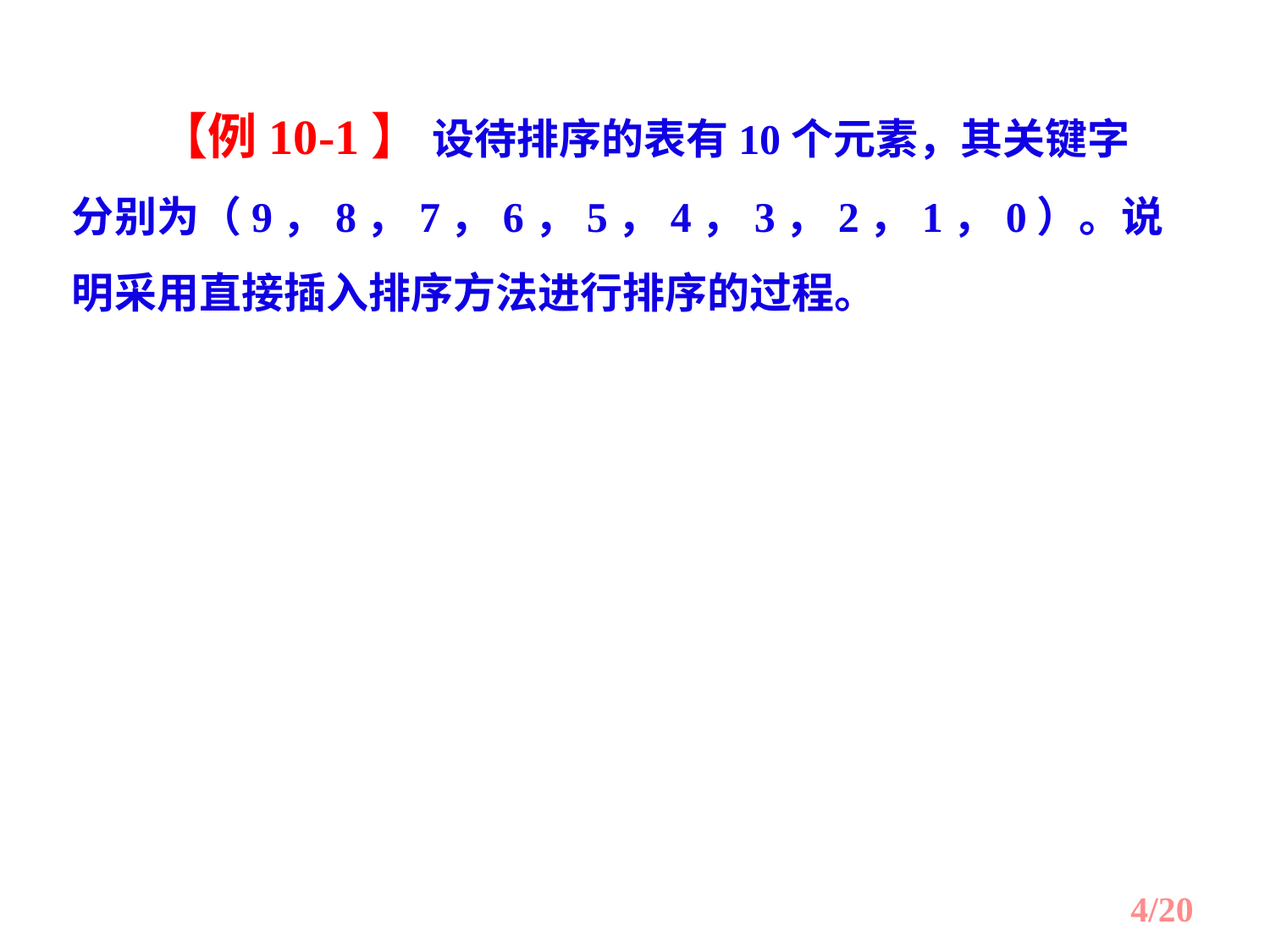

【例10-1】 设待排序的表有10个元素，其关键字分别为（9，8，7，6，5，4，3，2，1，0）。说明采用直接插入排序方法进行排序的过程。
4/20